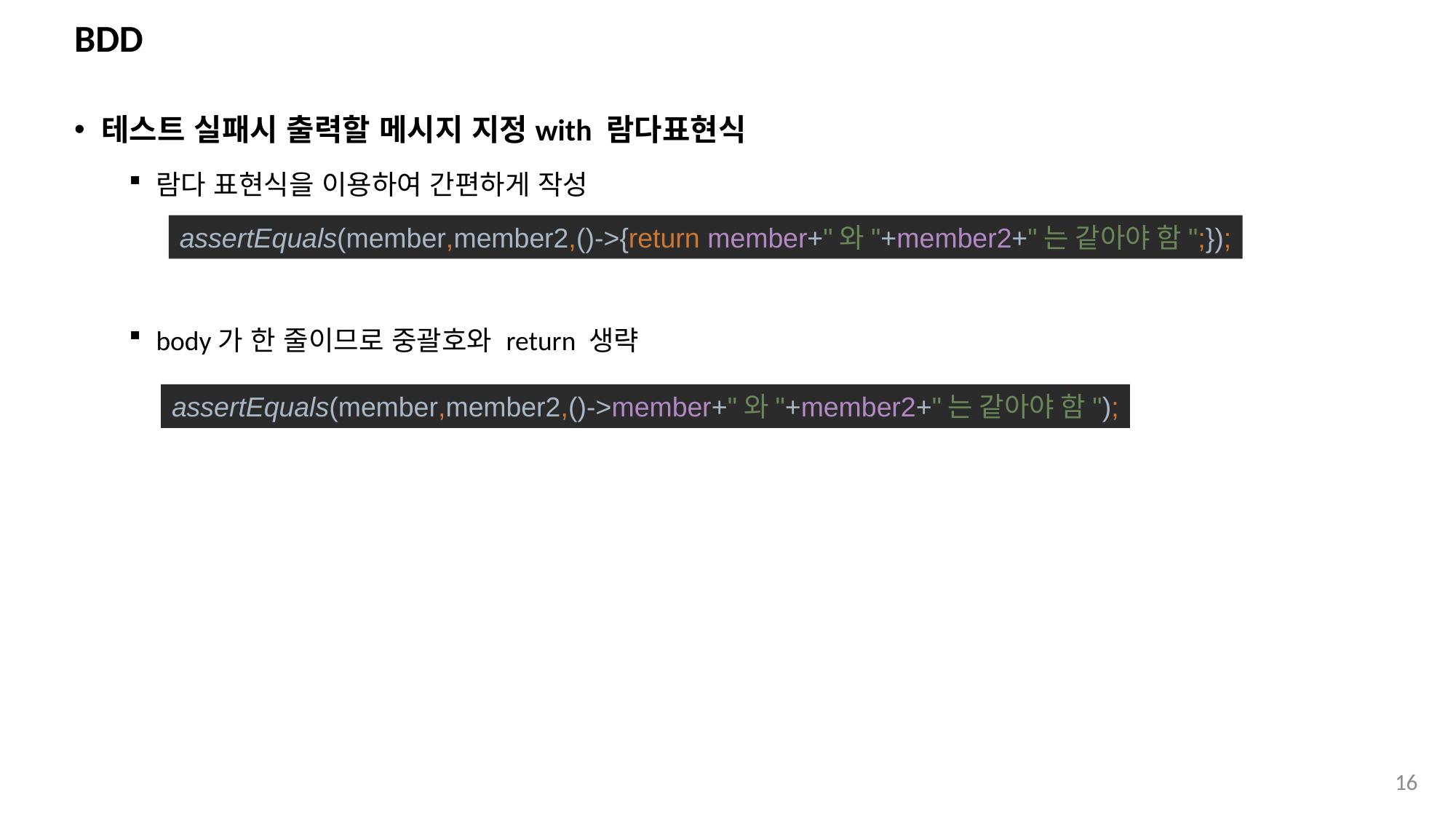

# BDD
테스트 실패시 출력할 메시지 지정with 람다표현식
람다 표현식을 이용하여 간편하게 작성

body가 한 줄이므로 중괄호와 return 생략

assertEquals(member,member2,()->{return member+"와"+member2+"는 같아야 함";});
assertEquals(member,member2,()->member+"와"+member2+"는 같아야 함");
16